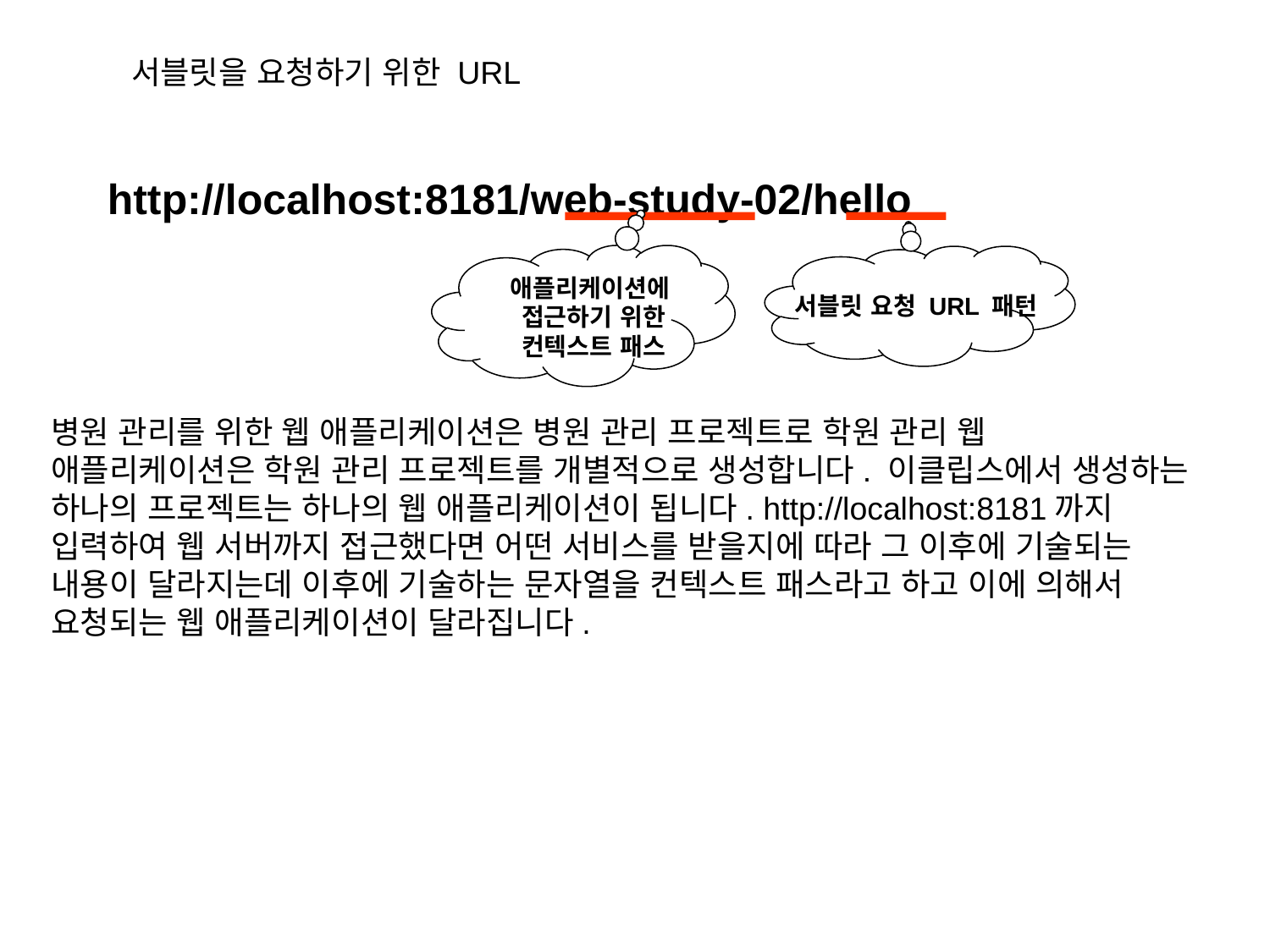

서블릿을 요청하기 위한 URL
http://localhost:8181/web-study-02/hello

애플리케이션에
접근하기 위한
컨텍스트 패스
서블릿 요청 URL 패턴
병원 관리를 위한 웹 애플리케이션은 병원 관리 프로젝트로 학원 관리 웹 애플리케이션은 학원 관리 프로젝트를 개별적으로 생성합니다. 이클립스에서 생성하는 하나의 프로젝트는 하나의 웹 애플리케이션이 됩니다. http://localhost:8181까지 입력하여 웹 서버까지 접근했다면 어떤 서비스를 받을지에 따라 그 이후에 기술되는 내용이 달라지는데 이후에 기술하는 문자열을 컨텍스트 패스라고 하고 이에 의해서 요청되는 웹 애플리케이션이 달라집니다.